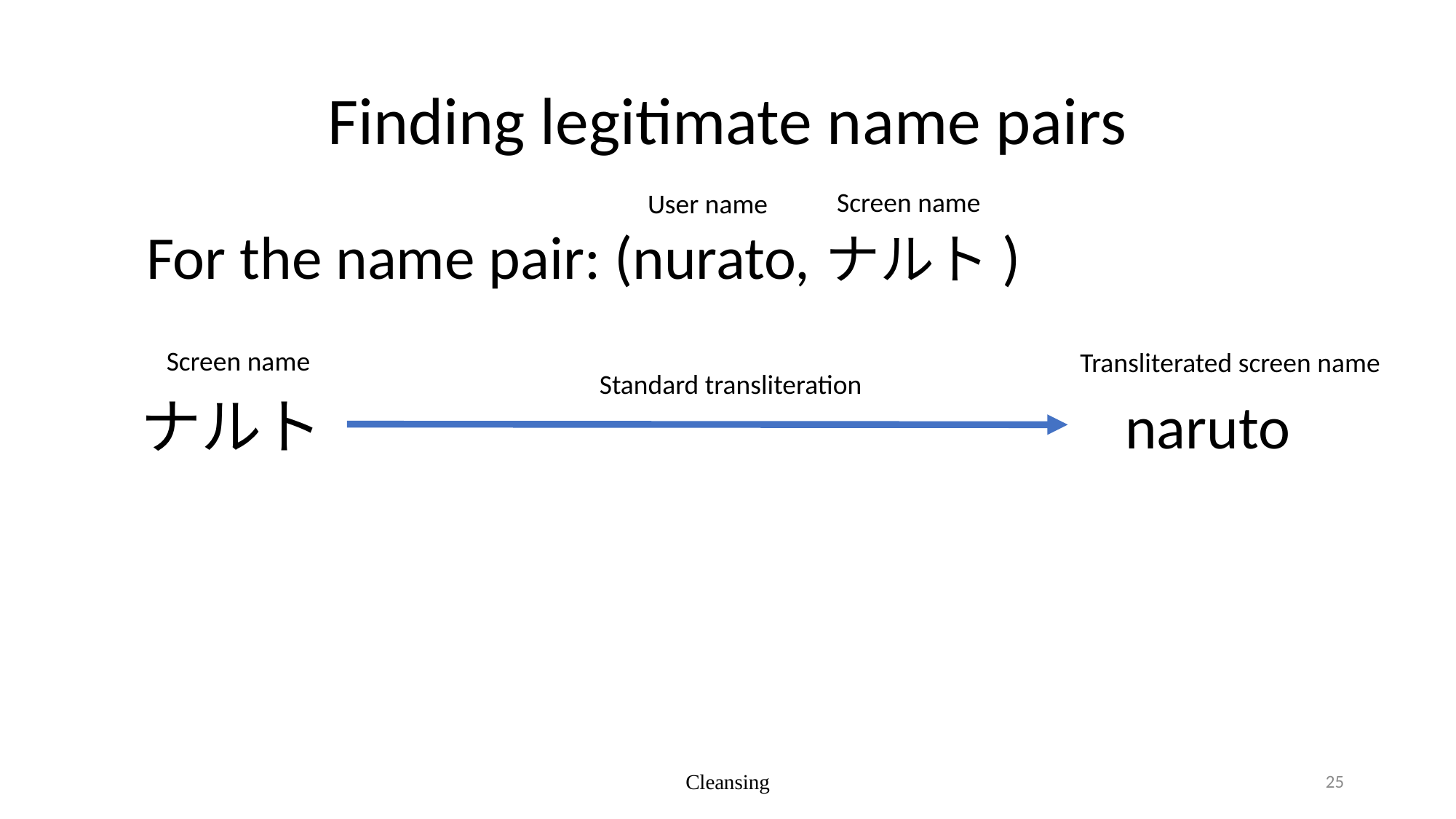

# Finding legitimate name pairs
Screen name
User name
For the name pair: (nurato,ナルト)

Screen name
Transliterated screen name
Standard transliteration
ナルト
naruto
Cleansing
25